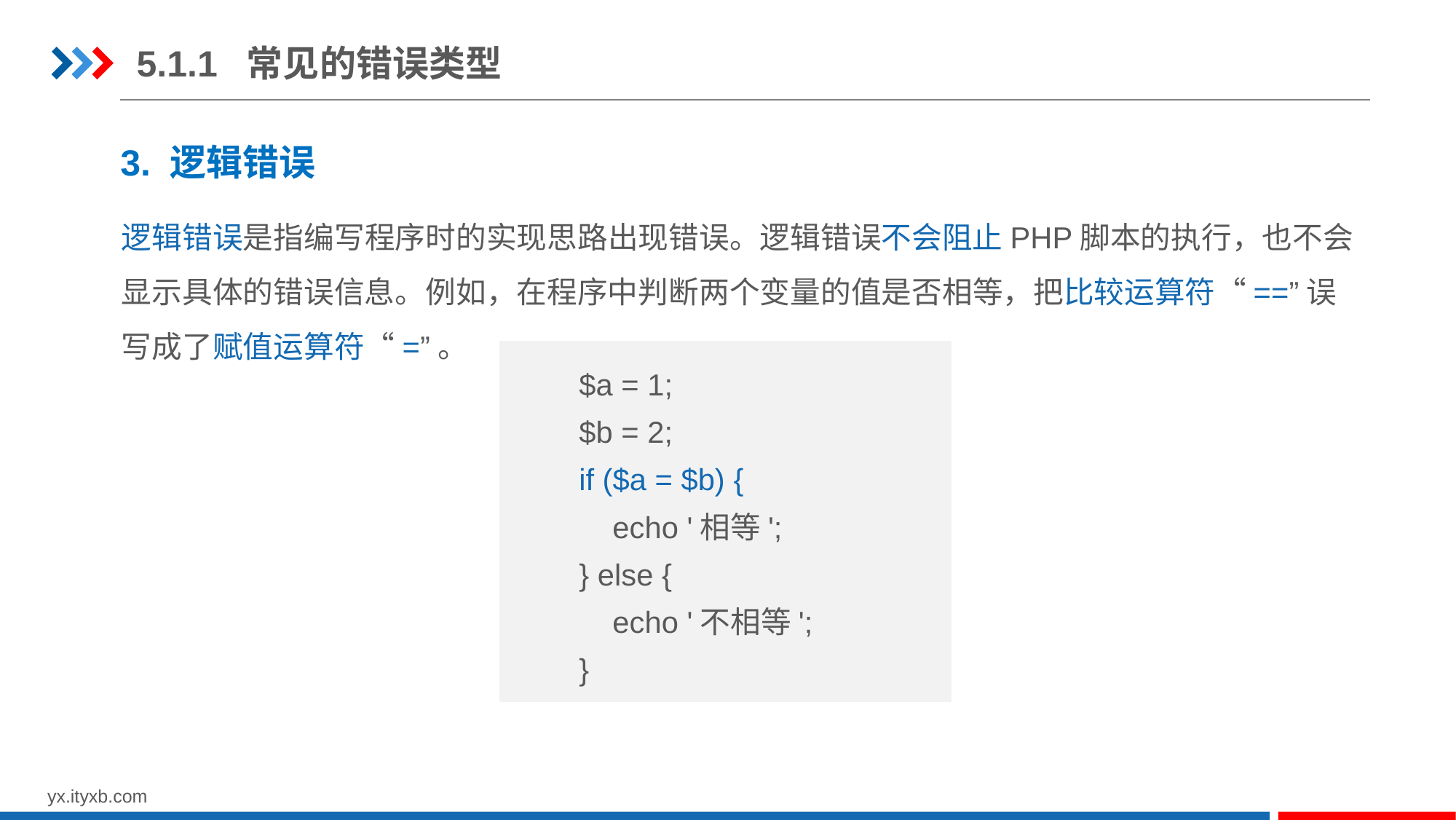

5.1.1  常见的错误类型
3. 逻辑错误
逻辑错误是指编写程序时的实现思路出现错误。逻辑错误不会阻止PHP脚本的执行，也不会显示具体的错误信息。例如，在程序中判断两个变量的值是否相等，把比较运算符“==”误写成了赋值运算符“=”。

$a = 1;
$b = 2;
if ($a = $b) {
    echo '相等';
} else {
    echo '不相等';
}